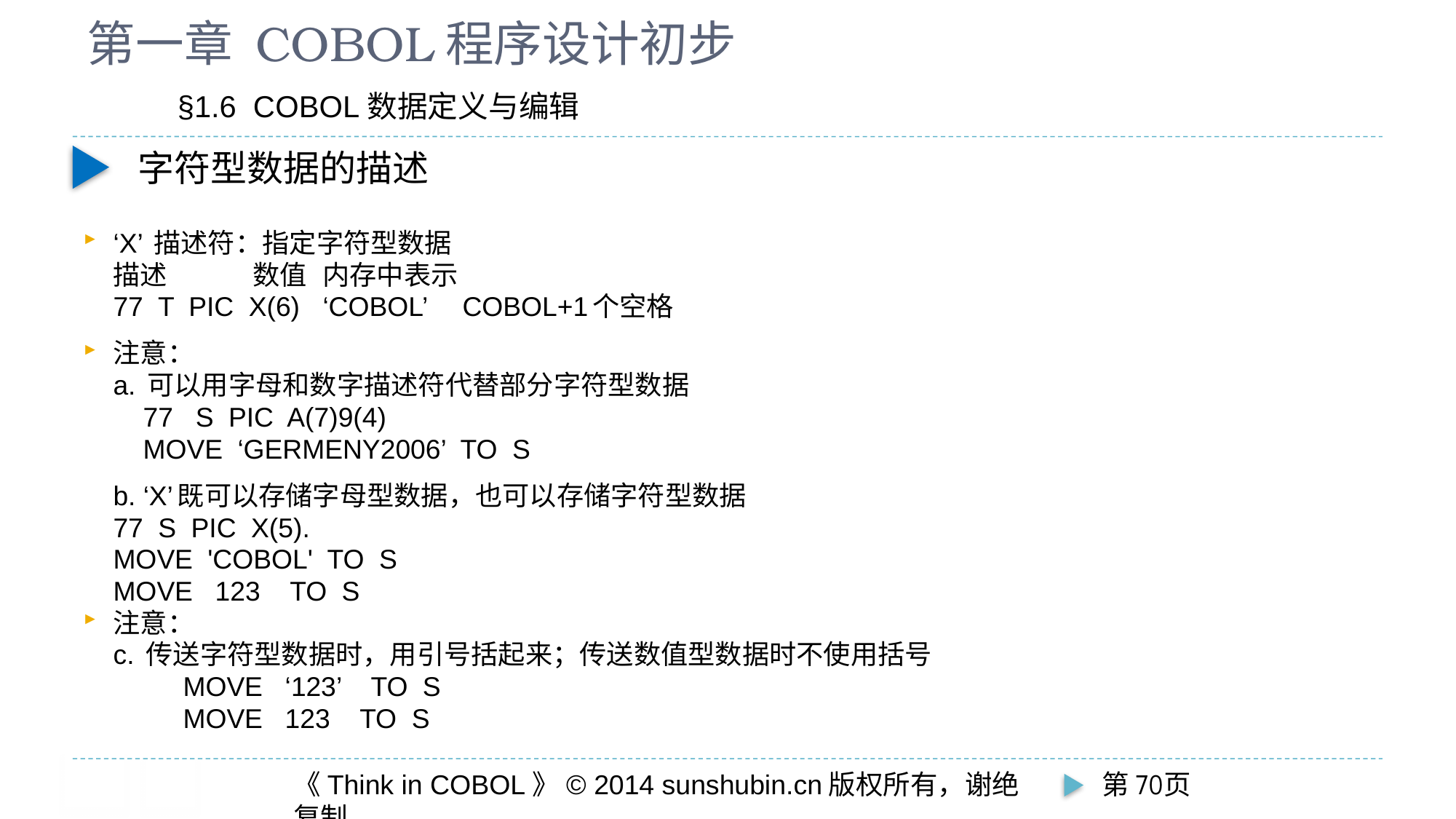

# 第一章 COBOL程序设计初步
 §1.6  COBOL数据定义与编辑
字符型数据的描述

‘X’ 描述符：指定字符型数据
	描述		  	数值		内存中表示
	77  T  PIC  X(6)  	‘COBOL’	COBOL+1个空格

注意：
	a. 可以用字母和数字描述符代替部分字符型数据
	    77   S  PIC  A(7)9(4)
	    MOVE  ‘GERMENY2006’  TO  S

	b. ‘X’既可以存储字母型数据，也可以存储字符型数据
		77  S  PIC  X(5).
		MOVE  'COBOL'  TO  S
		MOVE   123    TO  S
注意：
	c. 传送字符型数据时，用引号括起来；传送数值型数据时不使用括号
	 	MOVE   ‘123’    TO  S
	 	MOVE   123    TO  S